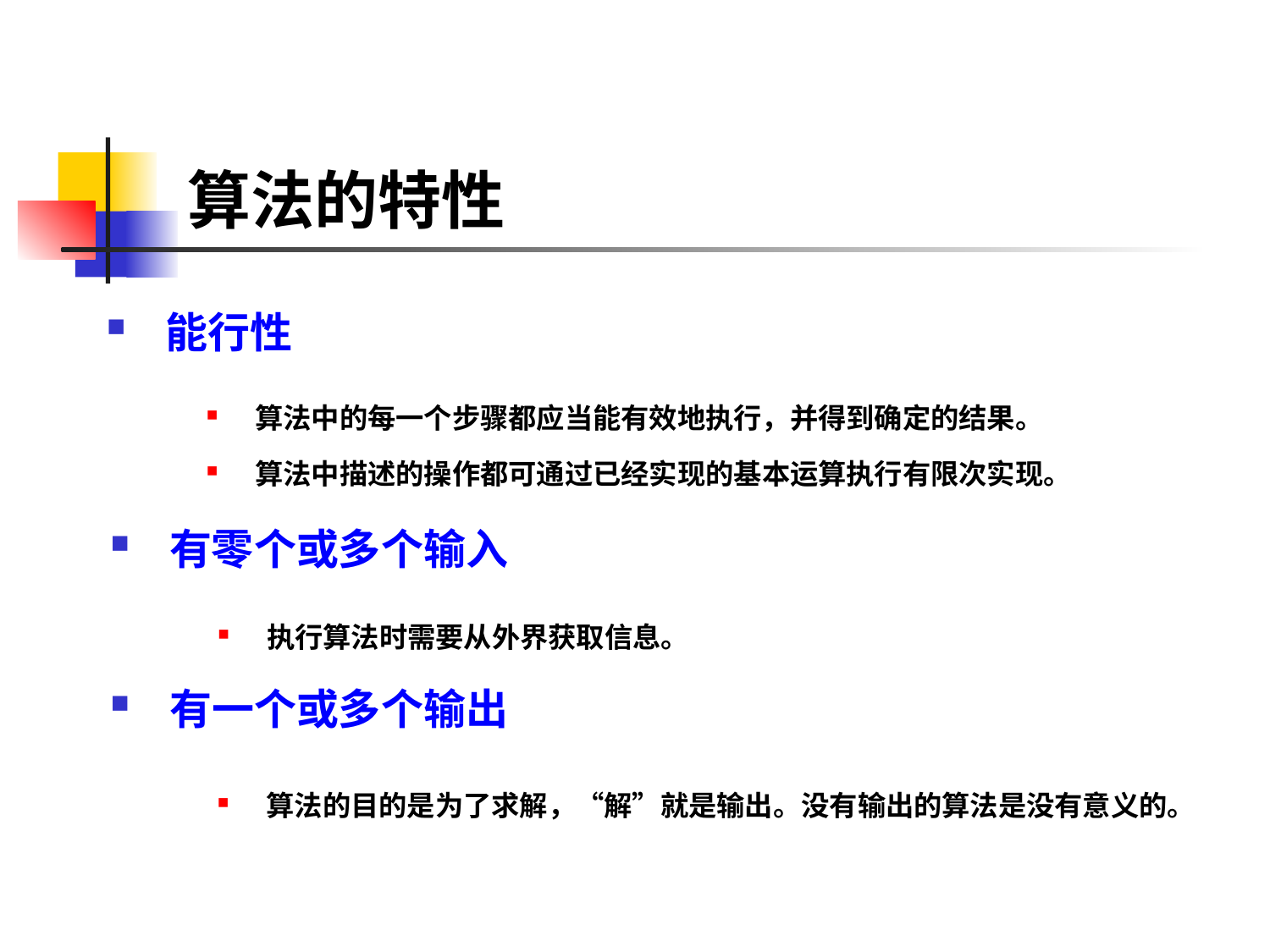

算法的特性
能行性
算法中的每一个步骤都应当能有效地执行，并得到确定的结果。
算法中描述的操作都可通过已经实现的基本运算执行有限次实现。
43
有零个或多个输入
执行算法时需要从外界获取信息。
有一个或多个输出
算法的目的是为了求解，“解”就是输出。没有输出的算法是没有意义的。